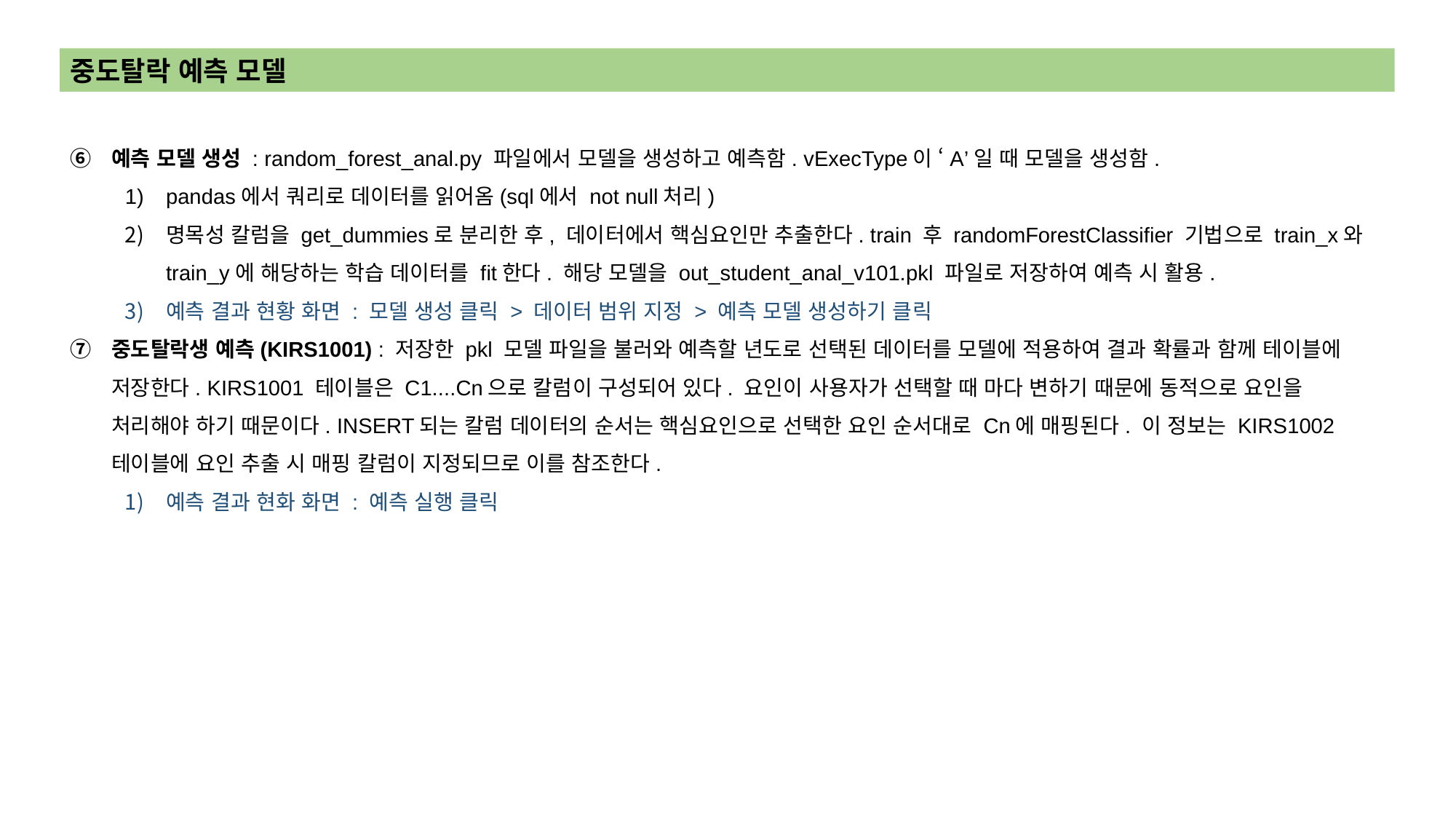

중도탈락 예측 모델
예측 모델 생성 : random_forest_anal.py 파일에서 모델을 생성하고 예측함. vExecType이 ‘A’일 때 모델을 생성함.
pandas에서 쿼리로 데이터를 읽어옴(sql에서 not null처리)
명목성 칼럼을 get_dummies로 분리한 후, 데이터에서 핵심요인만 추출한다. train 후 randomForestClassifier 기법으로 train_x와 train_y에 해당하는 학습 데이터를 fit한다. 해당 모델을 out_student_anal_v101.pkl 파일로 저장하여 예측 시 활용.
예측 결과 현황 화면 : 모델 생성 클릭 > 데이터 범위 지정 > 예측 모델 생성하기 클릭
중도탈락생 예측(KIRS1001) : 저장한 pkl 모델 파일을 불러와 예측할 년도로 선택된 데이터를 모델에 적용하여 결과 확률과 함께 테이블에 저장한다. KIRS1001 테이블은 C1....Cn으로 칼럼이 구성되어 있다. 요인이 사용자가 선택할 때 마다 변하기 때문에 동적으로 요인을 처리해야 하기 때문이다. INSERT되는 칼럼 데이터의 순서는 핵심요인으로 선택한 요인 순서대로 Cn에 매핑된다. 이 정보는 KIRS1002 테이블에 요인 추출 시 매핑 칼럼이 지정되므로 이를 참조한다.
예측 결과 현화 화면 : 예측 실행 클릭